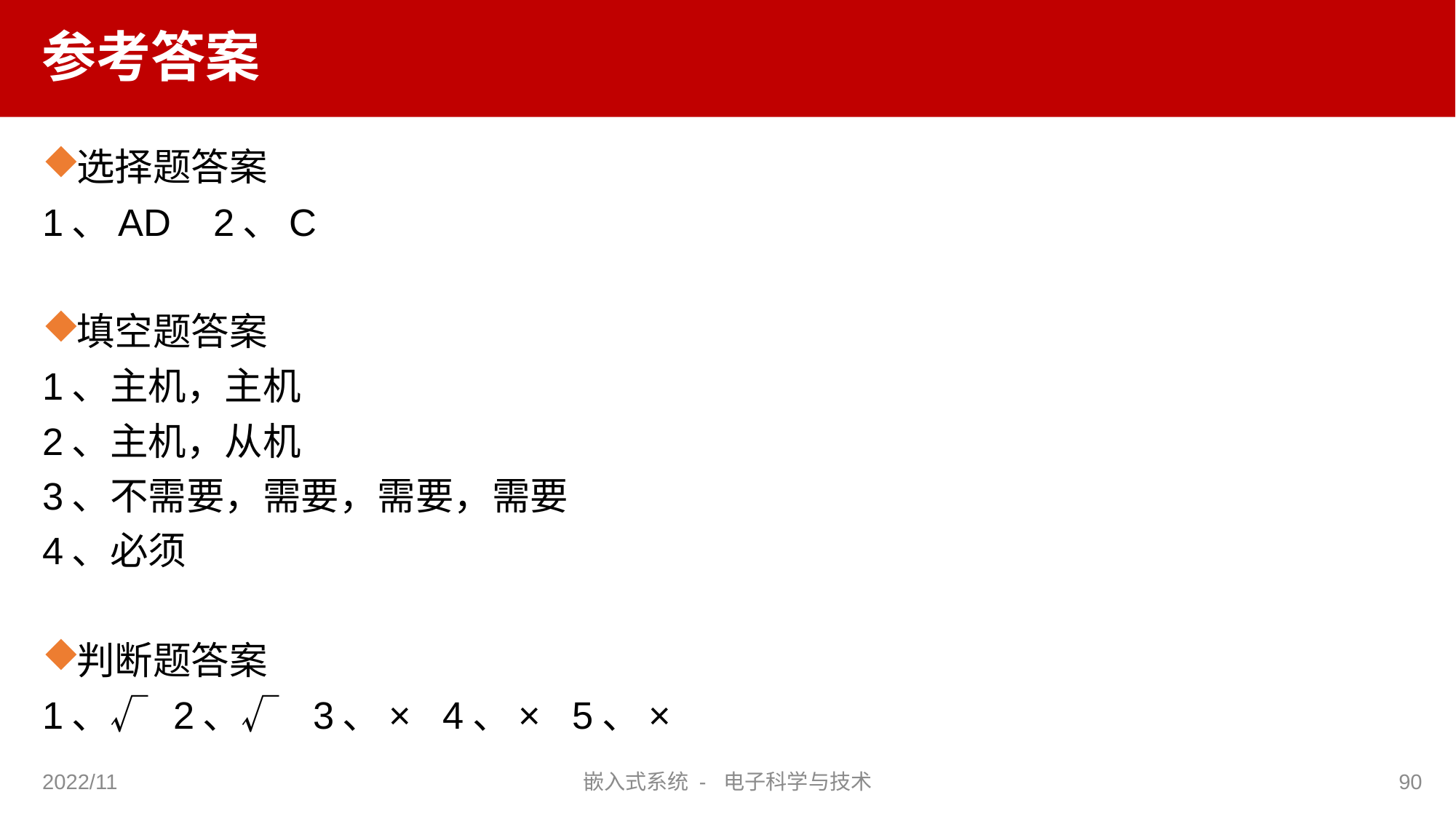

# 参考答案
选择题答案
1、AD    2、C

填空题答案
1、主机，主机
2、主机，从机
3、不需要，需要，需要，需要
4、必须

判断题答案
1、√  2、√   3、×   4、×   5、×
2022/11
嵌入式系统 -  电子科学与技术
90